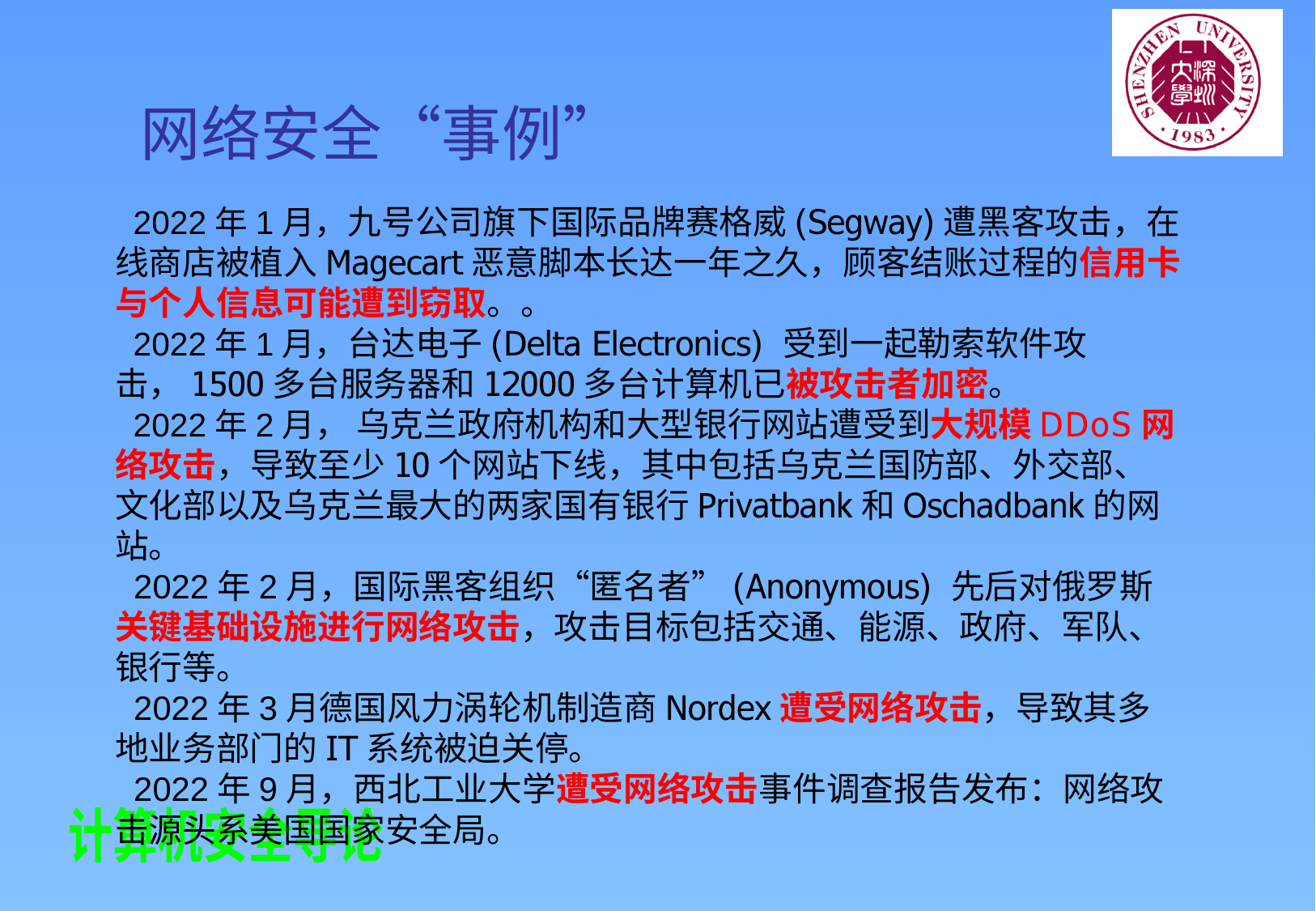

网络安全“事例”
  2022年1月，九号公司旗下国际品牌赛格威(Segway)遭黑客攻击，在线商店被植入Magecart恶意脚本长达一年之久，顾客结账过程的信用卡与个人信息可能遭到窃取。。
  2022年1月，台达电子(Delta Electronics) 受到一起勒索软件攻击，1500多台服务器和12000多台计算机已被攻击者加密。
  2022年2月， 乌克兰政府机构和大型银行网站遭受到大规模DDoS网络攻击，导致至少10个网站下线，其中包括乌克兰国防部、外交部、文化部以及乌克兰最大的两家国有银行Privatbank和Oschadbank的网站。
  2022年2月，国际黑客组织“匿名者”(Anonymous) 先后对俄罗斯关键基础设施进行网络攻击，攻击目标包括交通、能源、政府、军队、银行等。
  2022年3月德国风力涡轮机制造商Nordex遭受网络攻击，导致其多地业务部门的IT系统被迫关停。
  2022年9月，西北工业大学遭受网络攻击事件调查报告发布：网络攻击源头系美国国家安全局。